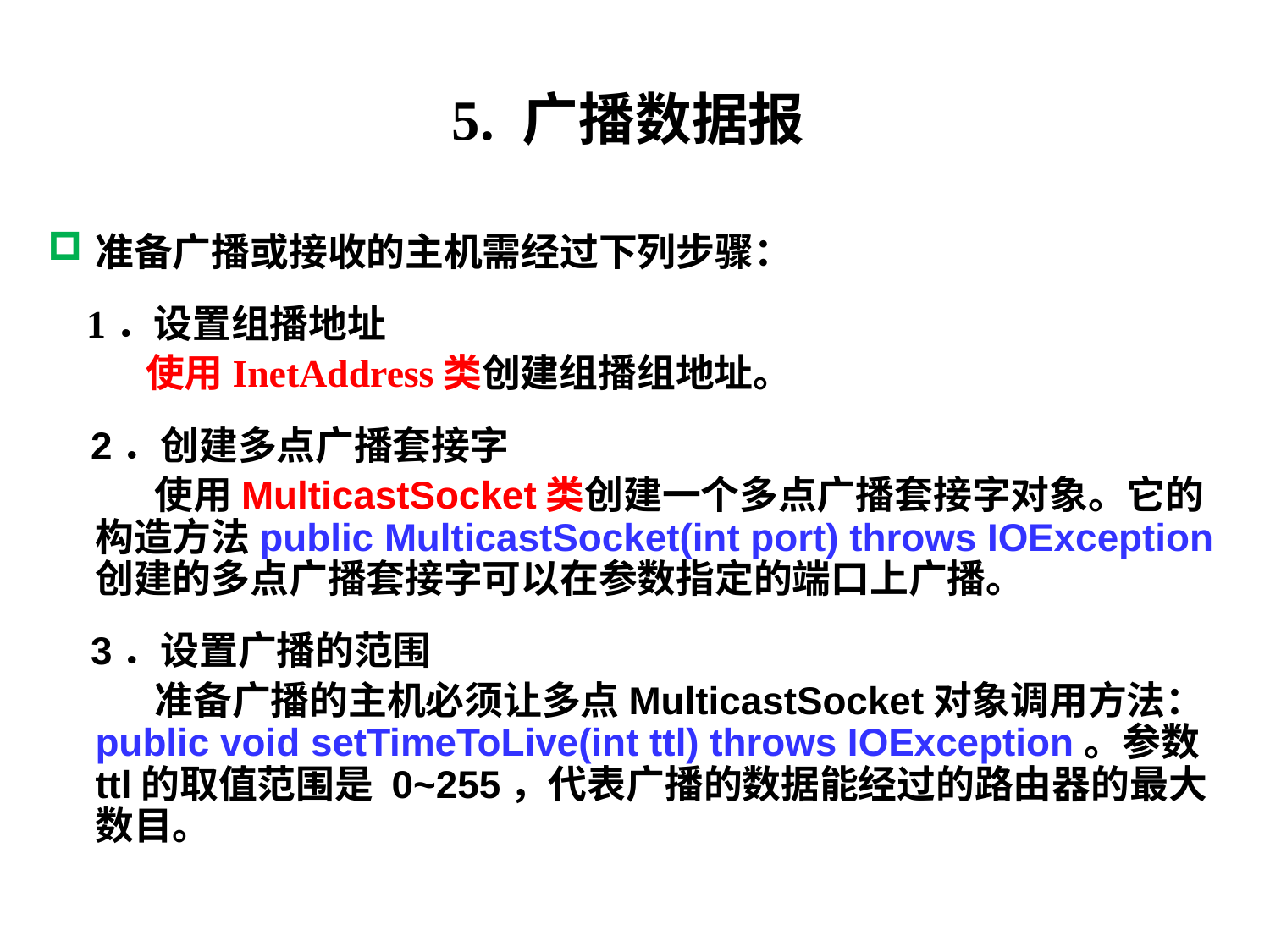

# 5. 广播数据报
准备广播或接收的主机需经过下列步骤：

    1．设置组播地址
          使用InetAddress类创建组播组地址。

    2．创建多点广播套接字
           使用MulticastSocket类创建一个多点广播套接字对象。它的构造方法public MulticastSocket(int port) throws IOException创建的多点广播套接字可以在参数指定的端口上广播。

    3．设置广播的范围
           准备广播的主机必须让多点MulticastSocket对象调用方法：public void setTimeToLive(int ttl) throws IOException。参数ttl的取值范围是 0~255，代表广播的数据能经过的路由器的最大数目。